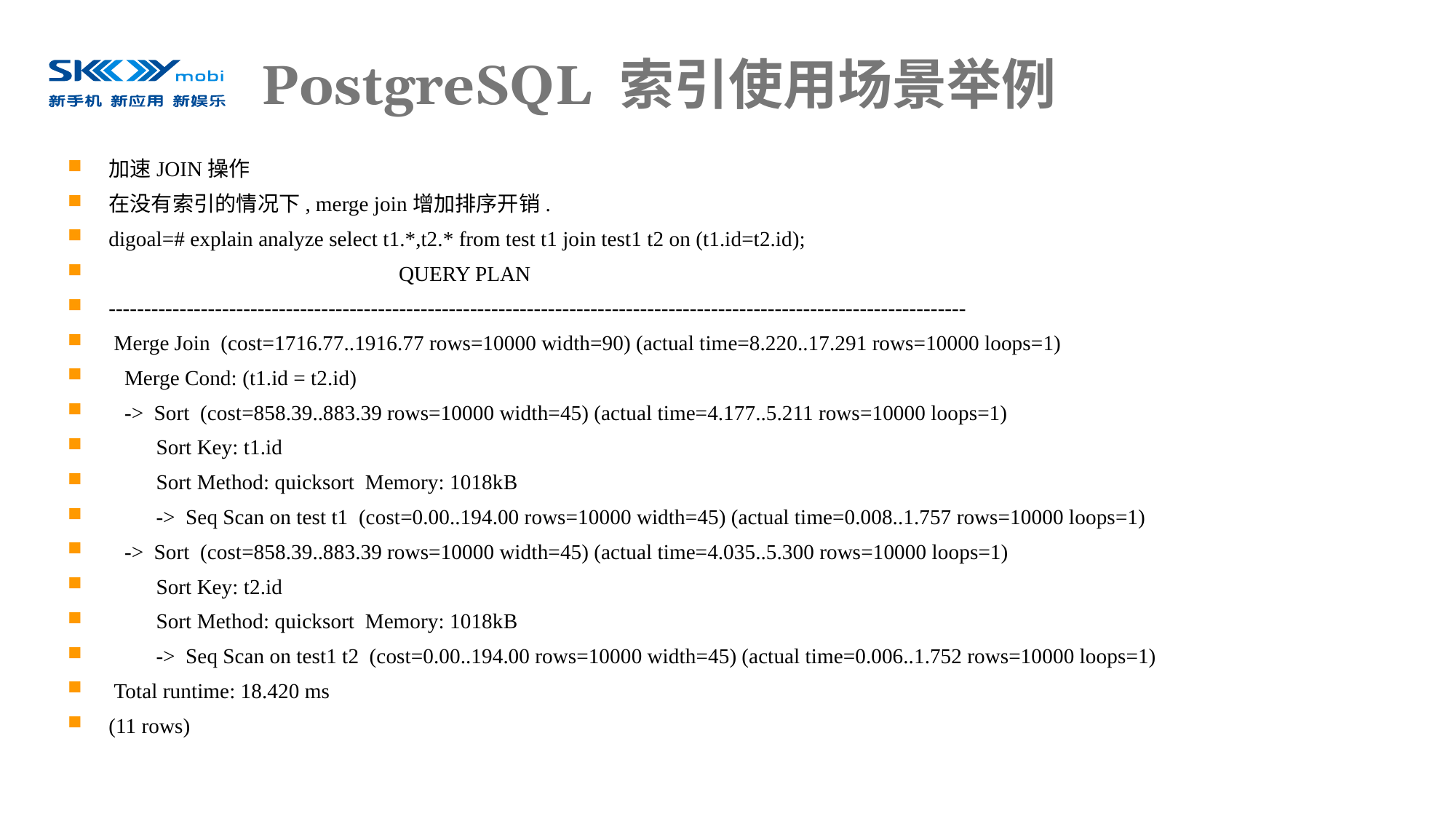

# PostgreSQL 索引使用场景举例
加速JOIN操作
在没有索引的情况下, merge join增加排序开销.
digoal=# explain analyze select t1.*,t2.* from test t1 join test1 t2 on (t1.id=t2.id);
                                                       QUERY PLAN
-------------------------------------------------------------------------------------------------------------------------
 Merge Join  (cost=1716.77..1916.77 rows=10000 width=90) (actual time=8.220..17.291 rows=10000 loops=1)
   Merge Cond: (t1.id = t2.id)
   ->  Sort  (cost=858.39..883.39 rows=10000 width=45) (actual time=4.177..5.211 rows=10000 loops=1)
         Sort Key: t1.id
         Sort Method: quicksort  Memory: 1018kB
         ->  Seq Scan on test t1  (cost=0.00..194.00 rows=10000 width=45) (actual time=0.008..1.757 rows=10000 loops=1)
   ->  Sort  (cost=858.39..883.39 rows=10000 width=45) (actual time=4.035..5.300 rows=10000 loops=1)
         Sort Key: t2.id
         Sort Method: quicksort  Memory: 1018kB
         ->  Seq Scan on test1 t2  (cost=0.00..194.00 rows=10000 width=45) (actual time=0.006..1.752 rows=10000 loops=1)
 Total runtime: 18.420 ms
(11 rows)